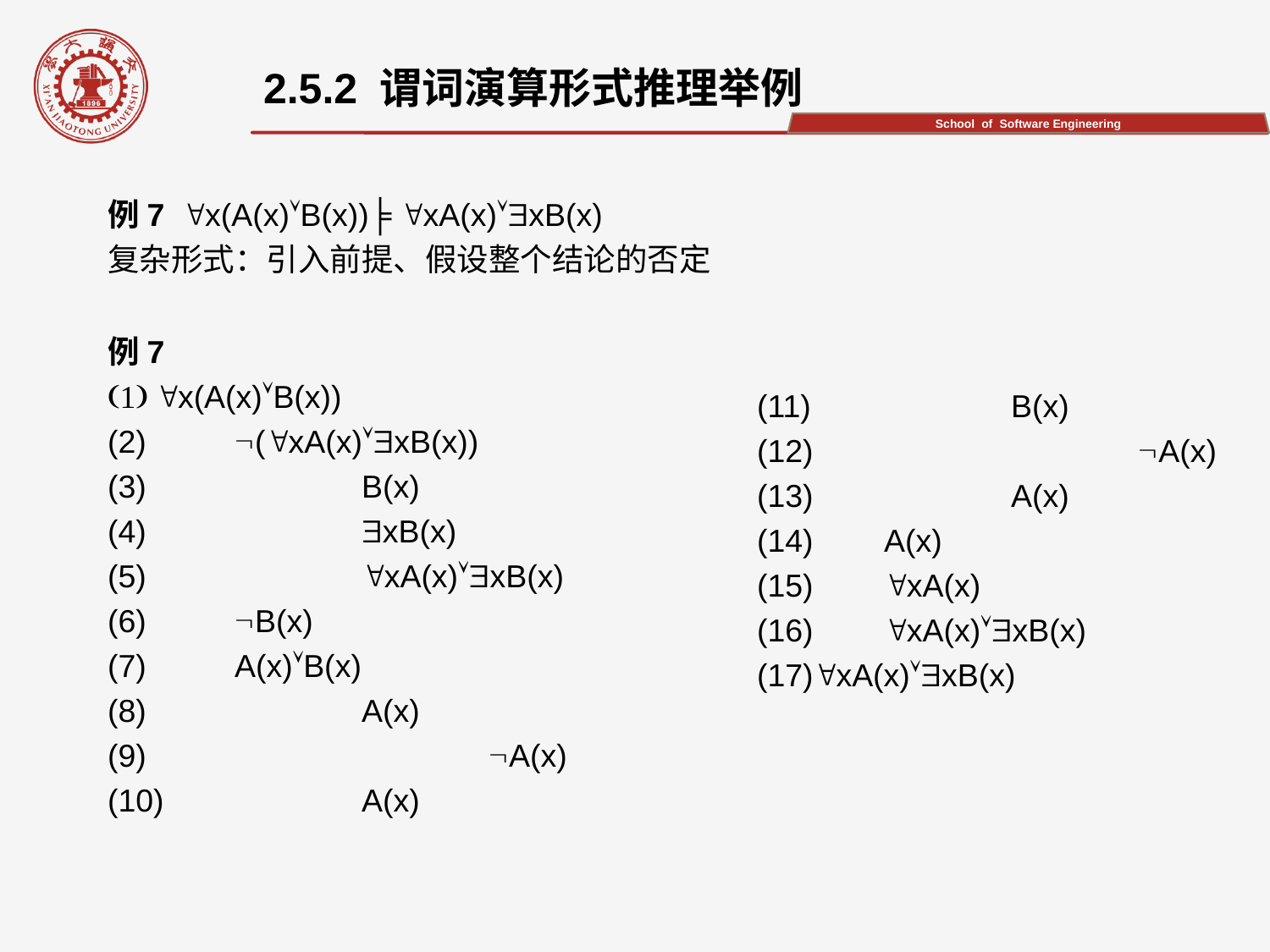

2.5.2 谓词演算形式推理举例

例7  ∀x(A(x)∨B(x))╞ ∀xA(x)∨∃xB(x)
复杂形式：引入前提、假设整个结论的否定

例7
∀x(A(x)∨B(x))
(2) 	¬(∀xA(x)∨∃xB(x))
(3) 		B(x)
(4)		∃xB(x)
(5)		∀xA(x)∨∃xB(x)
(6)	¬B(x)
(7)	A(x)∨B(x)
(8)		A(x)
(9)	 		¬A(x)
(10) 		A(x)

(11) 		B(x)
(12)			¬A(x)
(13) 		A(x)
(14)	A(x)
(15)	∀xA(x)
(16)	∀xA(x)∨∃xB(x)
(17)∀xA(x)∨∃xB(x)